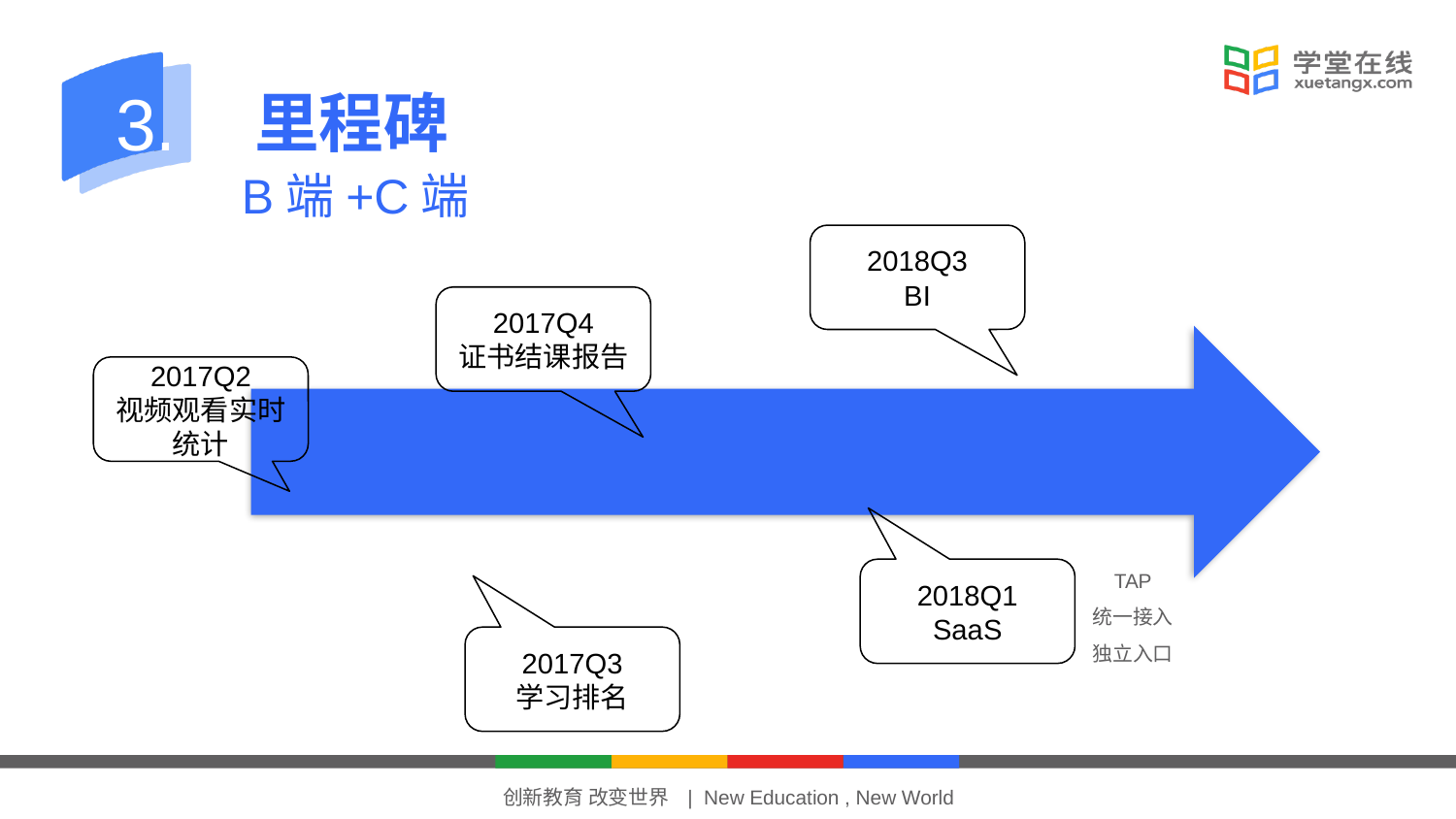

3.
里程碑
B端+C端
2018Q3
BI
2017Q4
证书结课报告

2017Q2
视频观看实时统计
TAP
统一接入
独立入口
2018Q1
SaaS
2017Q3
学习排名